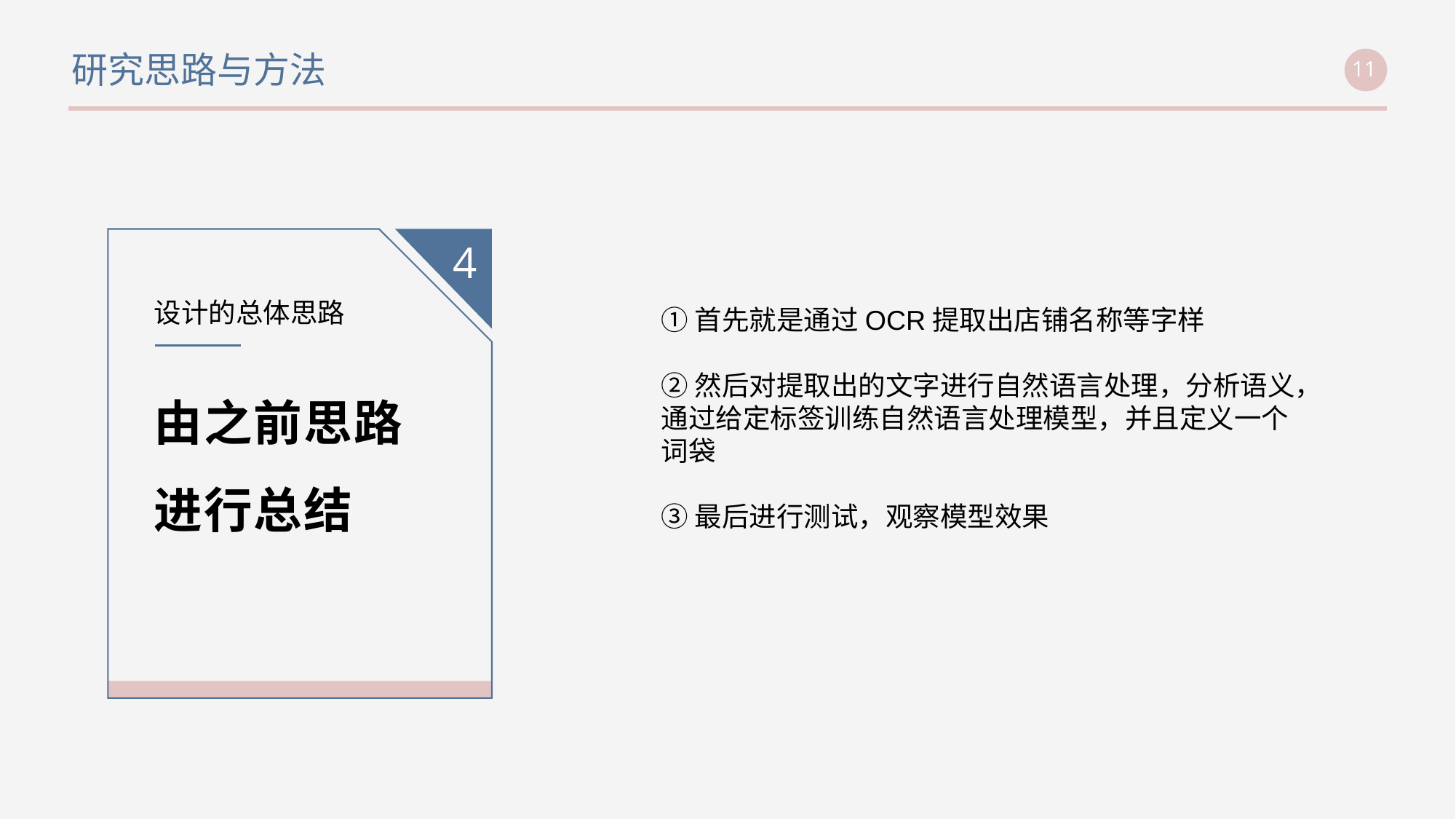

研究思路与方法

4
设计的总体思路
①首先就是通过OCR提取出店铺名称等字样

②然后对提取出的文字进行自然语言处理，分析语义，通过给定标签训练自然语言处理模型，并且定义一个词袋

③最后进行测试，观察模型效果

由之前思路进行总结